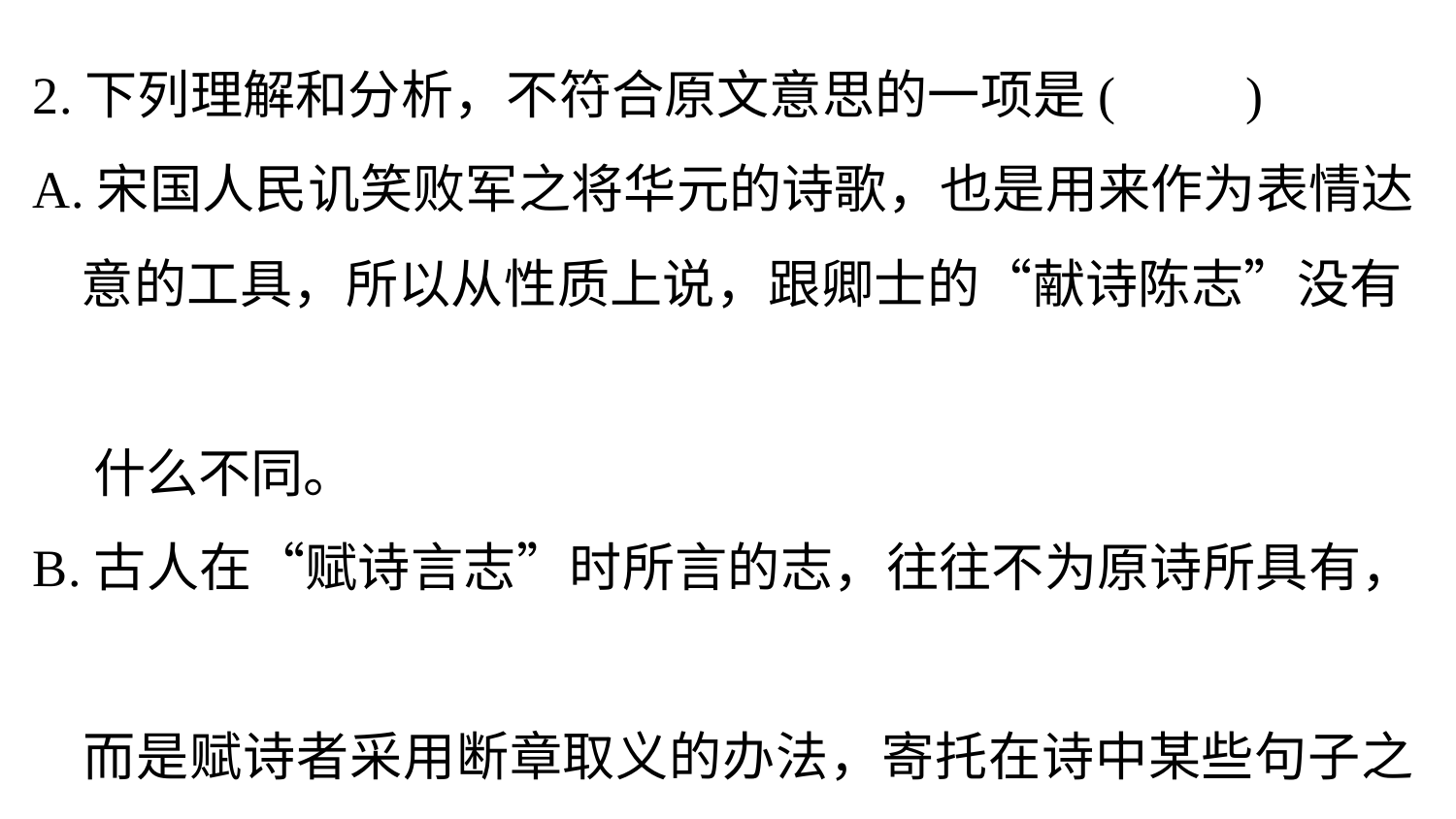

2.下列理解和分析，不符合原文意思的一项是(　　)
A.宋国人民讥笑败军之将华元的诗歌，也是用来作为表情达
    意的工具，所以从性质上说，跟卿士的“献诗陈志”没有
    什么不同。
B.古人在“赋诗言志”时所言的志，往往不为原诗所具有，
    而是赋诗者采用断章取义的办法，寄托在诗中某些句子之
    上的。